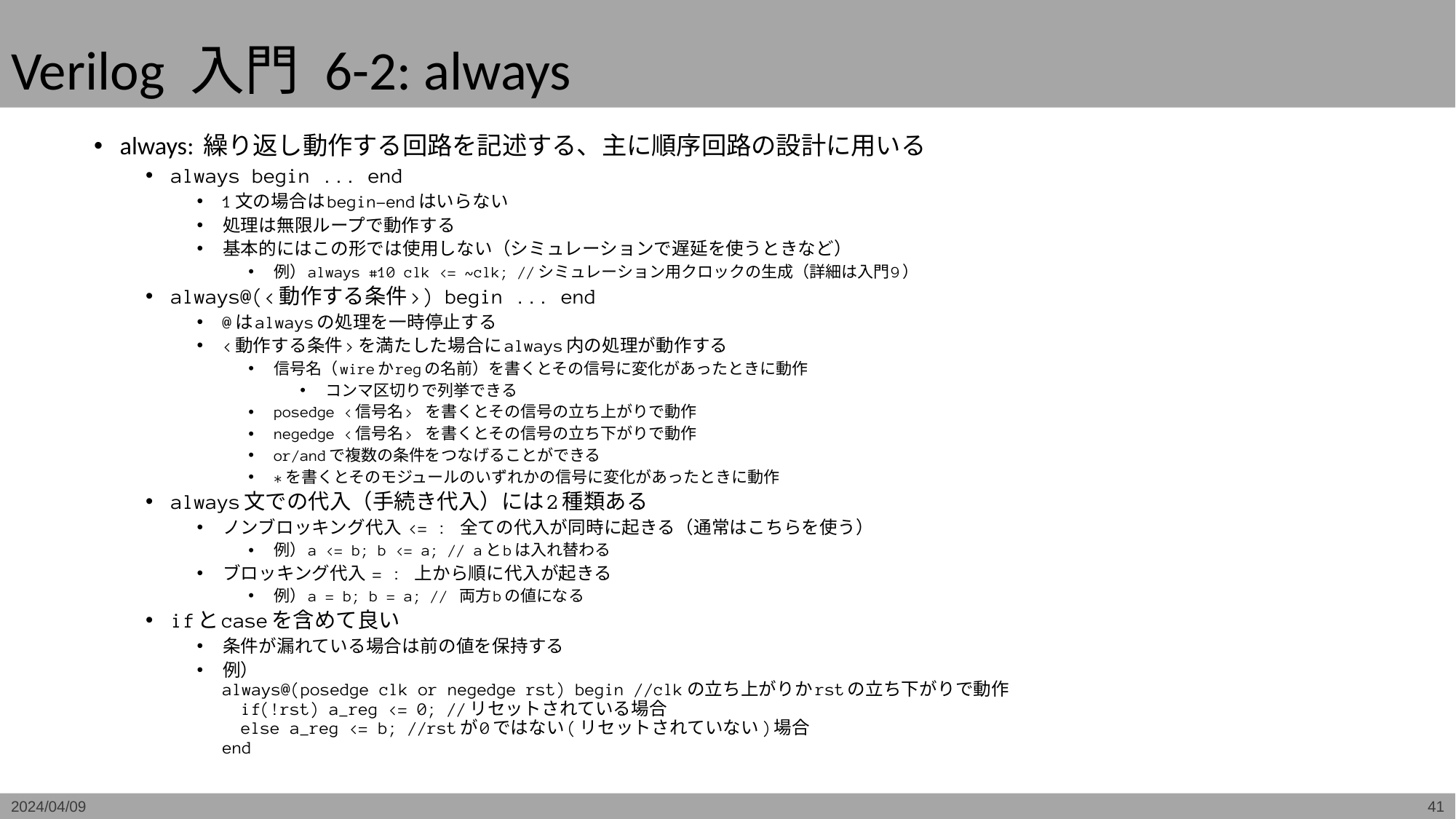

# Verilog 入門 6-2: always
always: 繰り返し動作する回路を記述する、主に順序回路の設計に用いる
always begin ... end
1文の場合はbegin-endはいらない
処理は無限ループで動作する
基本的にはこの形では使用しない（シミュレーションで遅延を使うときなど）
例）always #10 clk <= ~clk; //シミュレーション用クロックの生成（詳細は入門9）
always@(<動作する条件>) begin ... end
@はalwaysの処理を一時停止する
<動作する条件>を満たした場合にalways内の処理が動作する
信号名（wireかregの名前）を書くとその信号に変化があったときに動作
コンマ区切りで列挙できる
posedge <信号名> を書くとその信号の立ち上がりで動作
negedge <信号名> を書くとその信号の立ち下がりで動作
or/andで複数の条件をつなげることができる
*を書くとそのモジュールのいずれかの信号に変化があったときに動作
always文での代入（手続き代入）には2種類ある
ノンブロッキング代入 <= : 全ての代入が同時に起きる（通常はこちらを使う）
例）a <= b; b <= a; // aとbは入れ替わる
ブロッキング代入 = : 上から順に代入が起きる
例）a = b; b = a; // 両方bの値になる
ifとcaseを含めて良い
条件が漏れている場合は前の値を保持する
例）
always@(posedge clk or negedge rst) begin //clkの立ち上がりかrstの立ち下がりで動作
    if(!rst) a_reg <= 0; //リセットされている場合
    else a_reg <= b; //rstが0ではない(リセットされていない)場合
end
2024/04/09
41